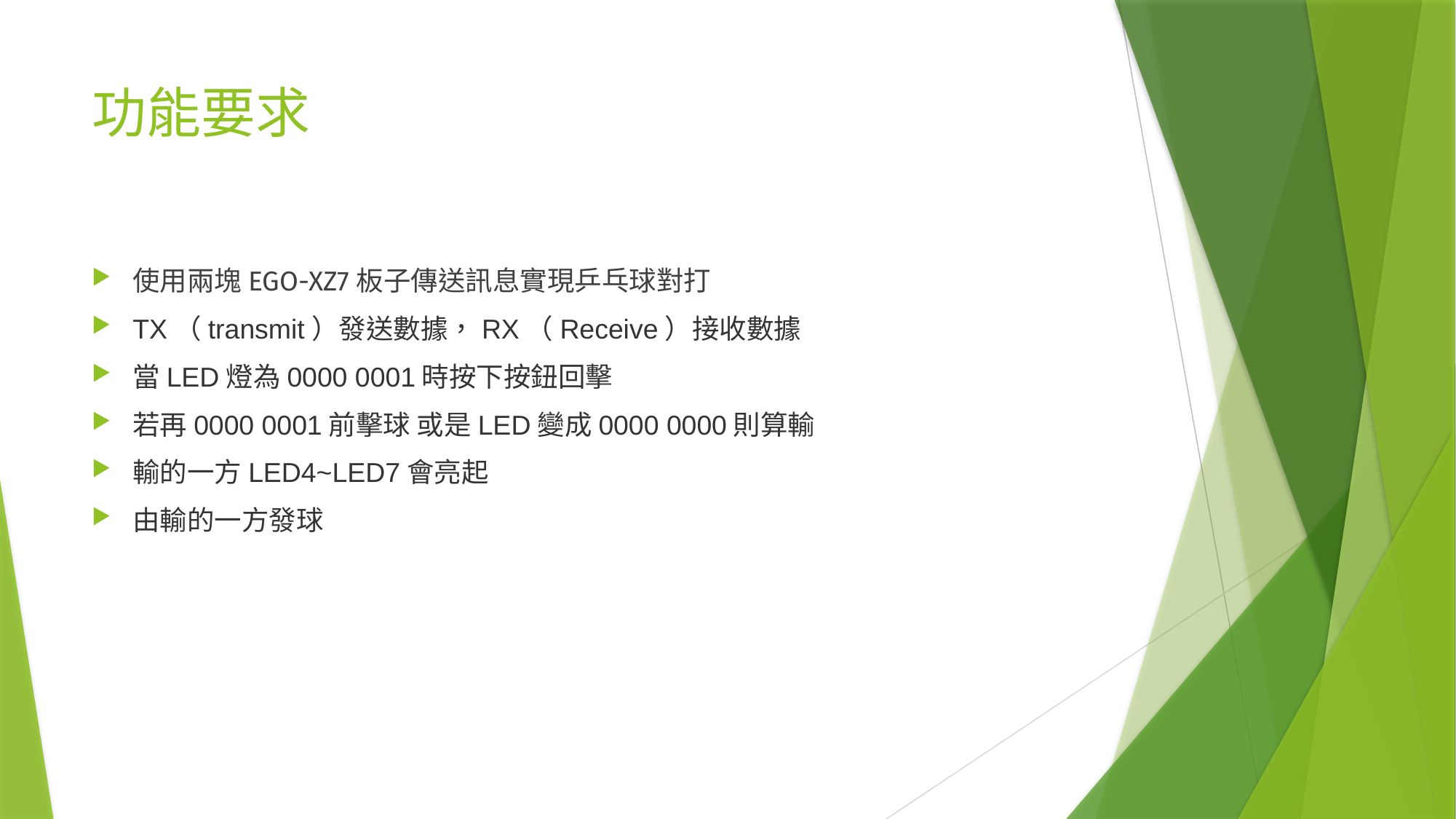

# 功能要求
使用兩塊EGO-XZ7板子傳送訊息實現乒乓球對打
TX（transmit）發送數據，RX（Receive）接收數據
當LED燈為0000 0001時按下按鈕回擊
若再0000 0001前擊球 或是LED變成0000 0000則算輸
輸的一方LED4~LED7會亮起
由輸的一方發球